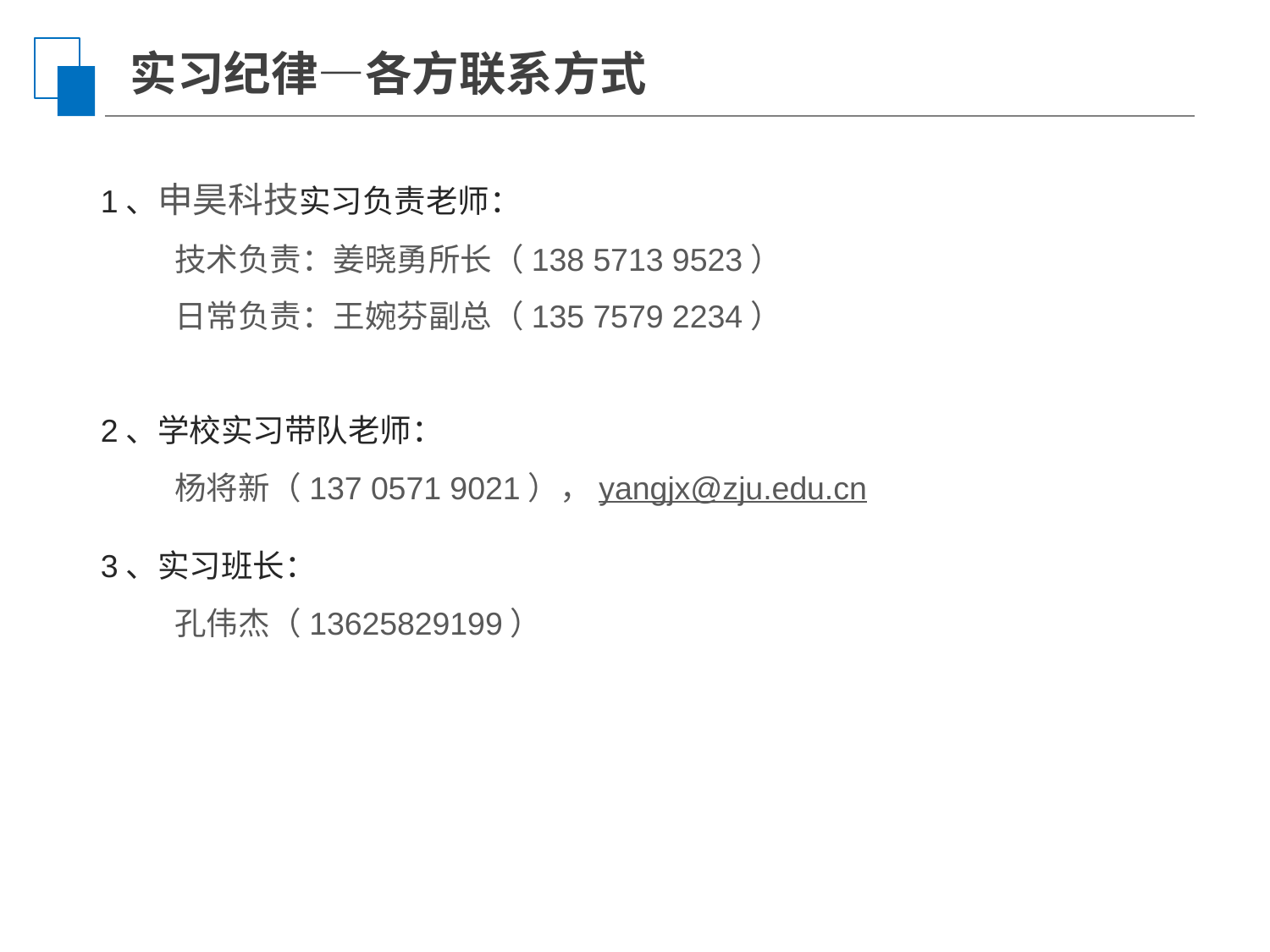

实习纪律—各方联系方式
1、申昊科技实习负责老师：
技术负责：姜晓勇所长（138 5713 9523）
日常负责：王婉芬副总（135 7579 2234）

2、学校实习带队老师：
杨将新（137 0571 9021），yangjx@zju.edu.cn
3、实习班长：
孔伟杰（13625829199）